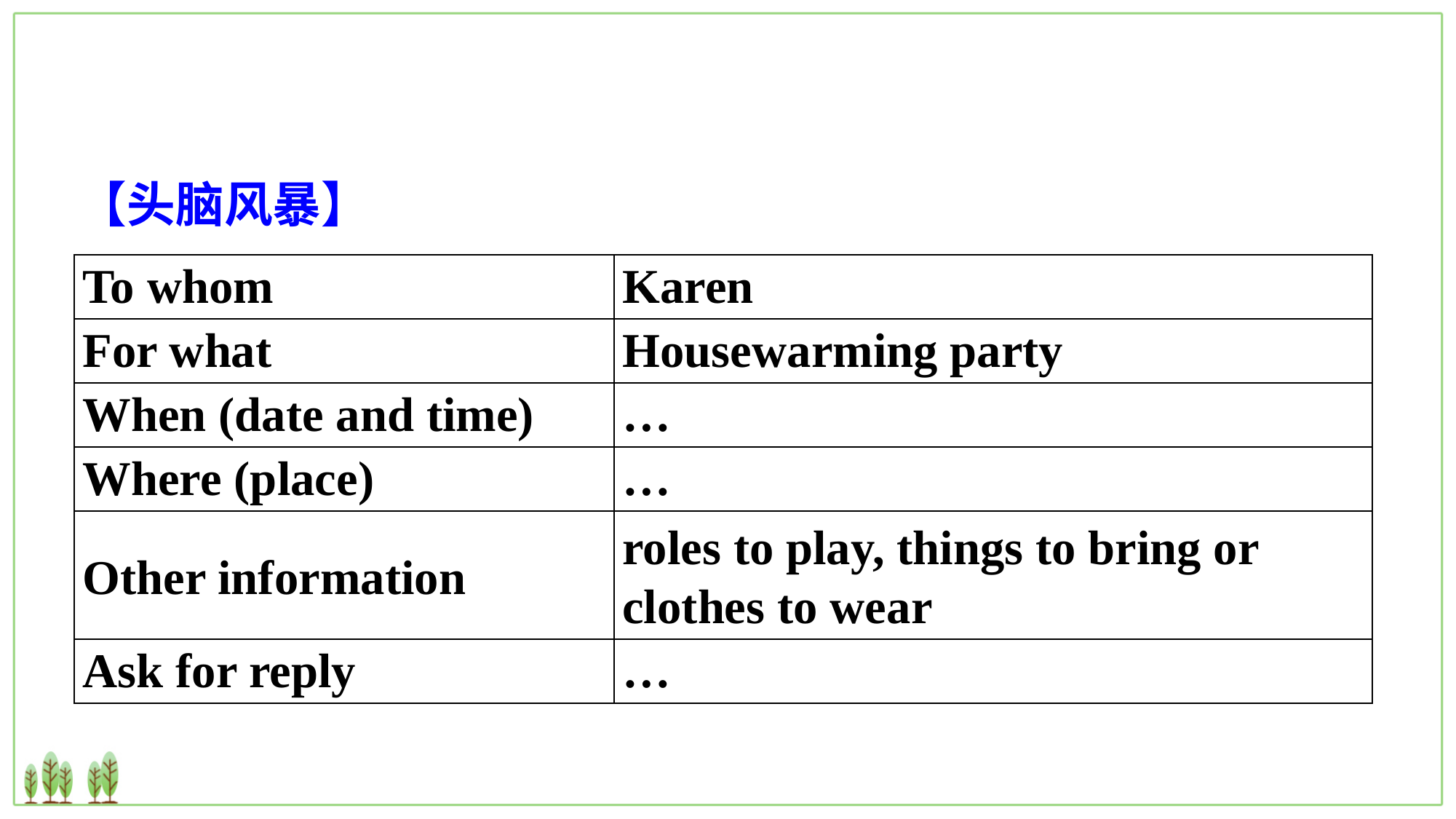

【头脑风暴】
| To whom | Karen |
| --- | --- |
| For what | Housewarming party |
| When (date and time) | … |
| Where (place) | … |
| Other information | roles to play, things to bring or clothes to wear |
| Ask for reply | … |